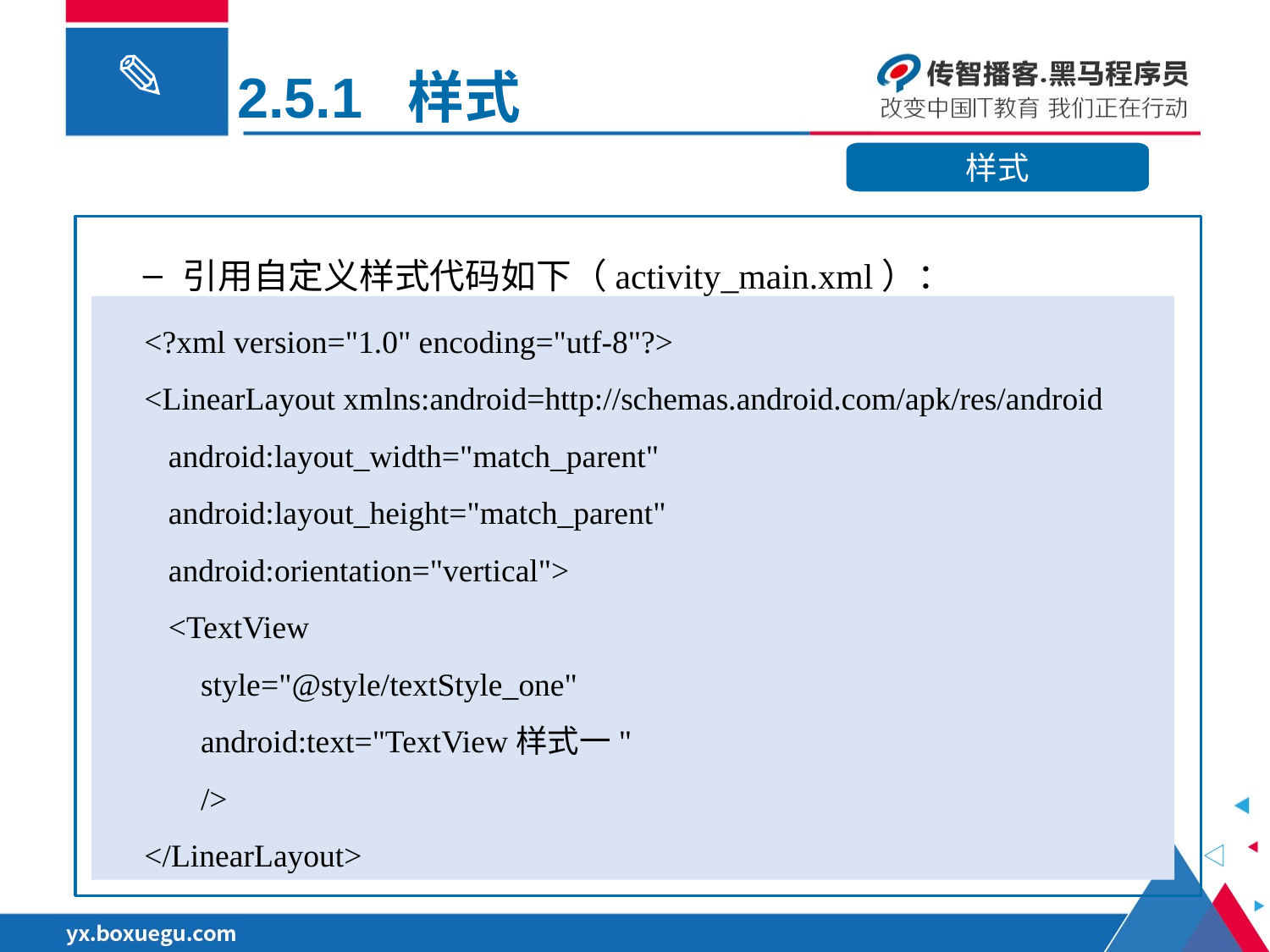

2.5.1  样式

样式

引用自定义样式代码如下（activity_main.xml）：
     <?xml version="1.0" encoding="utf-8"?>
     <LinearLayout xmlns:android=http://schemas.android.com/apk/res/android
        android:layout_width="match_parent"
        android:layout_height="match_parent"
        android:orientation="vertical">
        <TextView
            style="@style/textStyle_one"
            android:text="TextView样式一"
            />
     </LinearLayout>